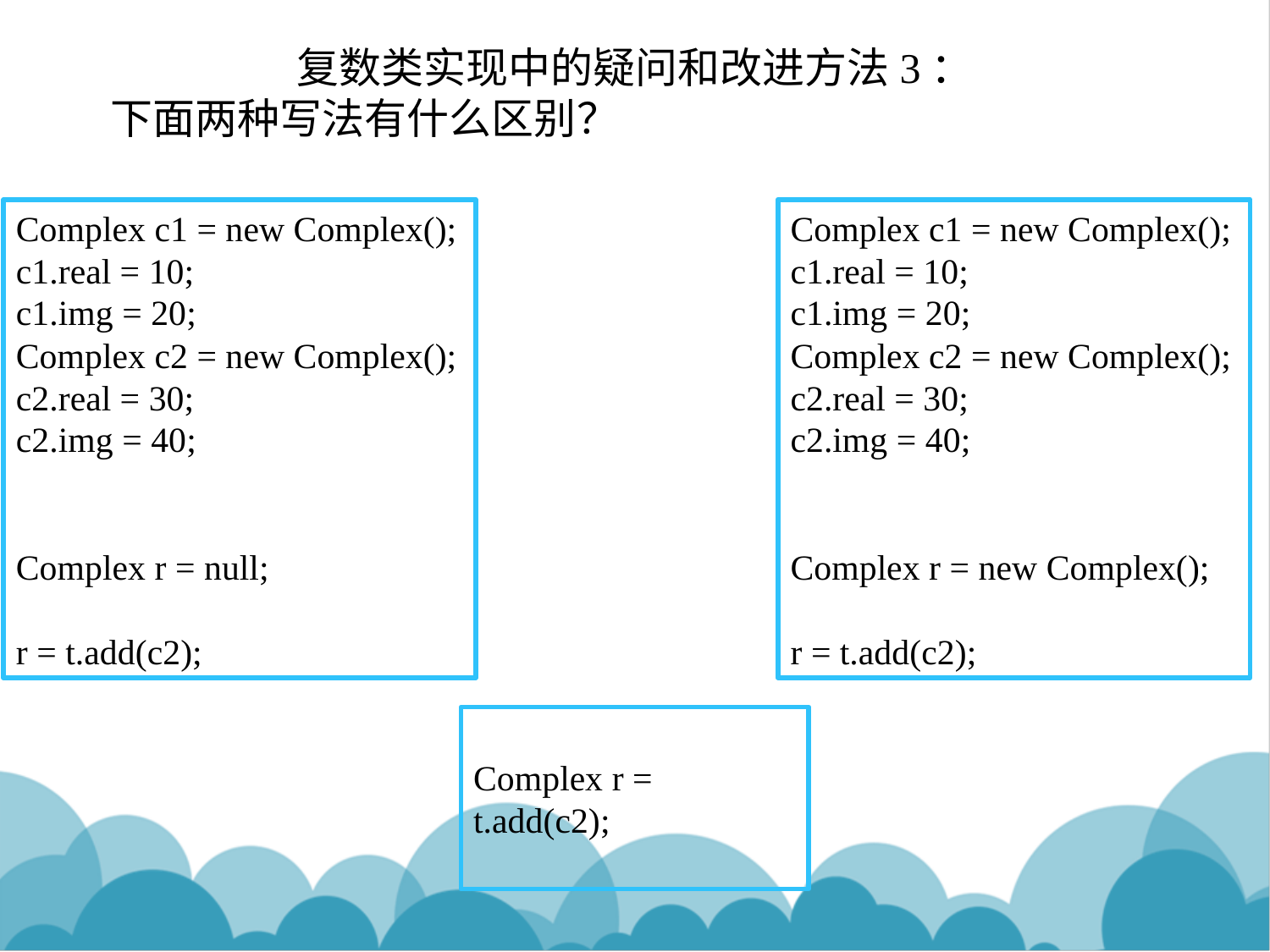

复数类实现中的疑问和改进方法3：
   下面两种写法有什么区别？

Complex c1 = new Complex();
c1.real = 10;
c1.img = 20;
Complex c2 = new Complex();
c2.real = 30;
c2.img = 40;

Complex r = null;

r = t.add(c2);
Complex c1 = new Complex();
c1.real = 10;
c1.img = 20;
Complex c2 = new Complex();
c2.real = 30;
c2.img = 40;

Complex r = new Complex();

r = t.add(c2);

Complex r = t.add(c2);